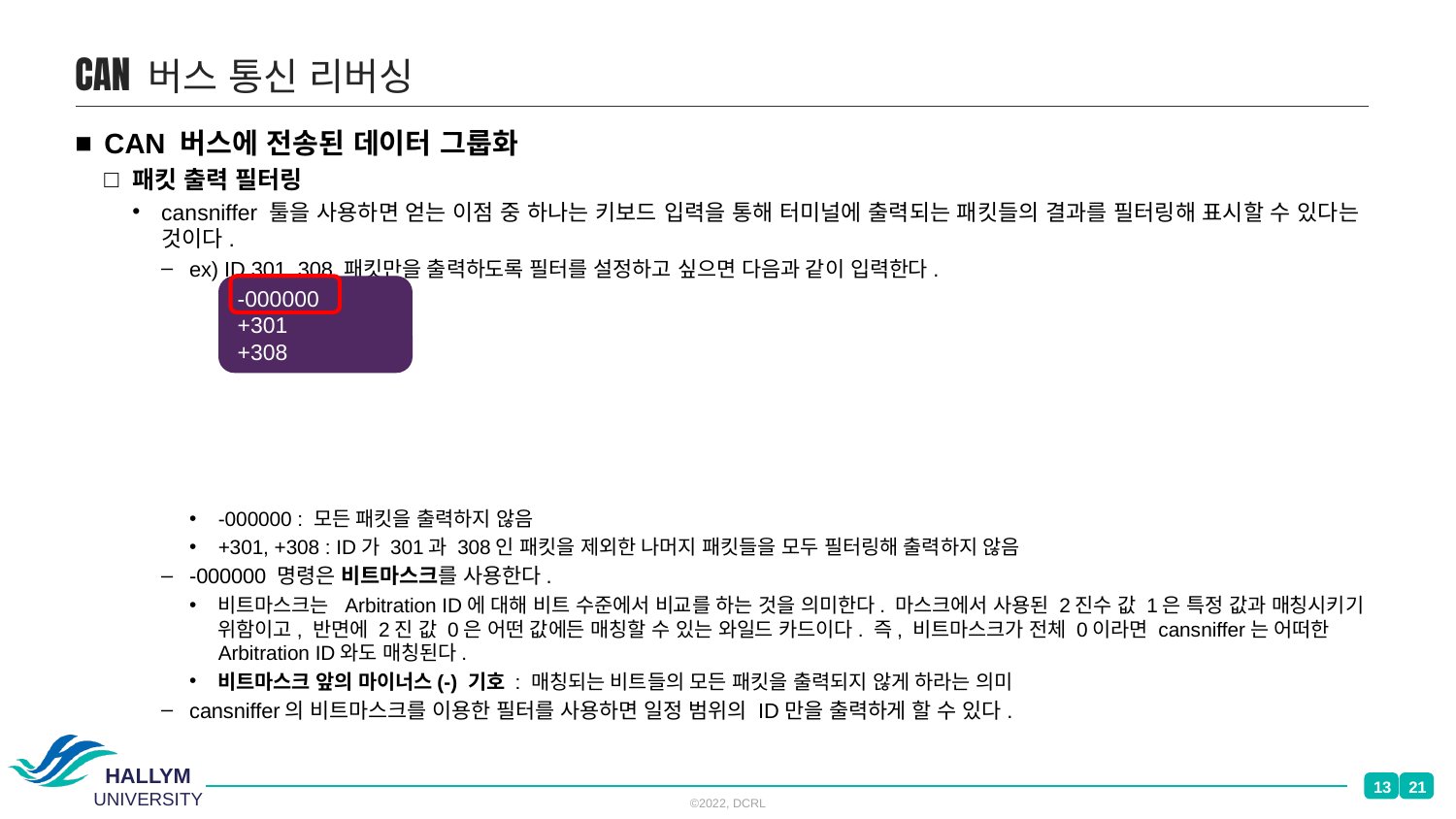

# CAN 버스 통신 리버싱
CAN 버스에 전송된 데이터 그룹화
패킷 출력 필터링
cansniffer 툴을 사용하면 얻는 이점 중 하나는 키보드 입력을 통해 터미널에 출력되는 패킷들의 결과를 필터링해 표시할 수 있다는 것이다.
ex) ID 301, 308 패킷만을 출력하도록 필터를 설정하고 싶으면 다음과 같이 입력한다.

-000000 : 모든 패킷을 출력하지 않음
+301, +308 : ID가 301과 308인 패킷을 제외한 나머지 패킷들을 모두 필터링해 출력하지 않음
-000000 명령은 비트마스크를 사용한다.
비트마스크는  Arbitration ID에 대해 비트 수준에서 비교를 하는 것을 의미한다. 마스크에서 사용된 2진수 값 1은 특정 값과 매칭시키기 위함이고, 반면에 2진 값 0은 어떤 값에든 매칭할 수 있는 와일드 카드이다. 즉, 비트마스크가 전체 0이라면 cansniffer는 어떠한 Arbitration ID와도 매칭된다.
비트마스크 앞의 마이너스(-) 기호 : 매칭되는 비트들의 모든 패킷을 출력되지 않게 하라는 의미
cansniffer의 비트마스크를 이용한 필터를 사용하면 일정 범위의 ID만을 출력하게 할 수 있다.

-000000
+301
+308